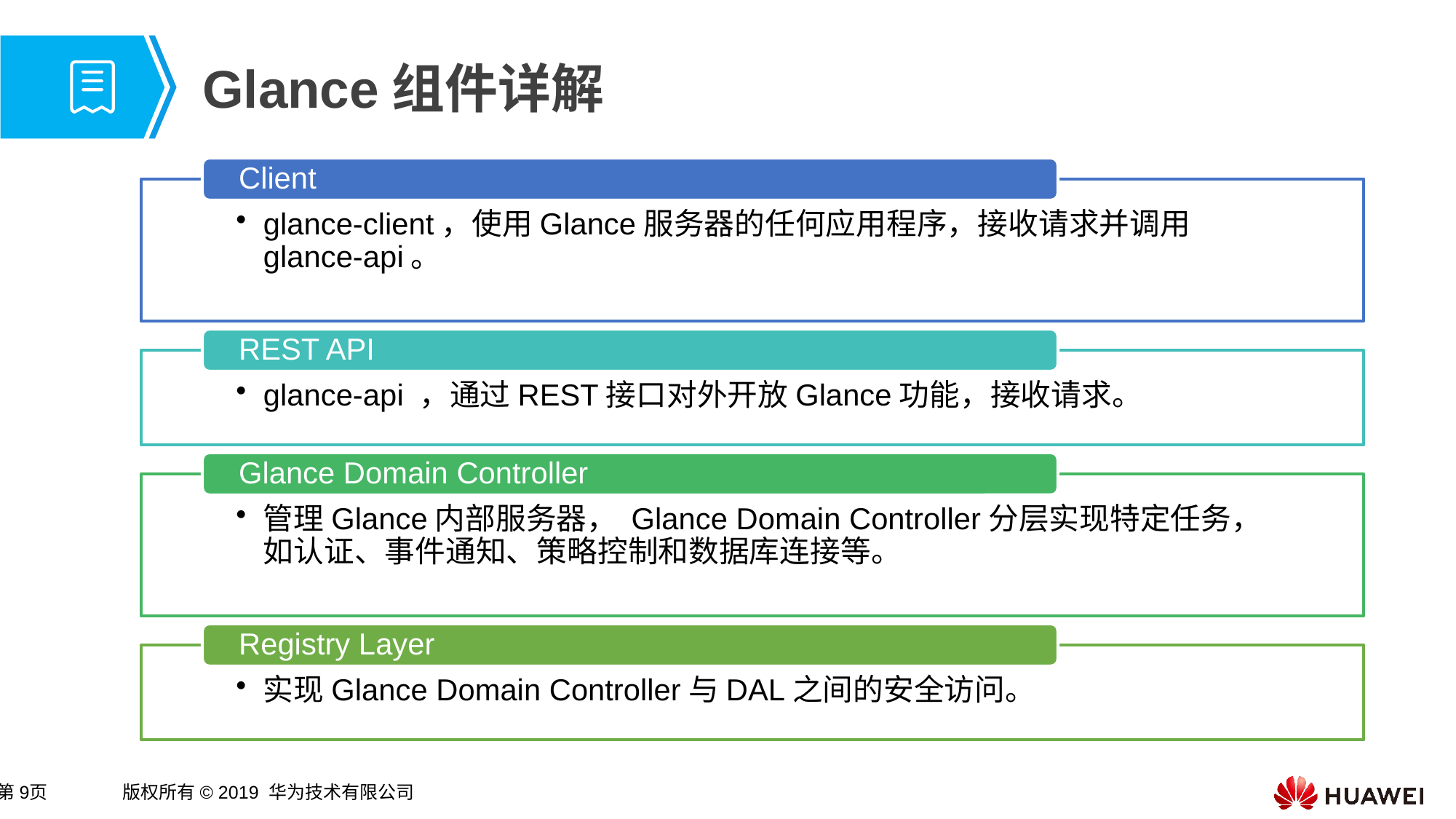

# Glance组件详解
glance-client，使用Glance服务器的任何应用程序，接收请求并调用glance-api。
Client
glance-api ，通过REST接口对外开放Glance功能，接收请求。
REST API
管理Glance内部服务器， Glance Domain Controller分层实现特定任务，如认证、事件通知、策略控制和数据库连接等。
Glance Domain Controller
实现Glance Domain Controller与DAL之间的安全访问。
Registry Layer